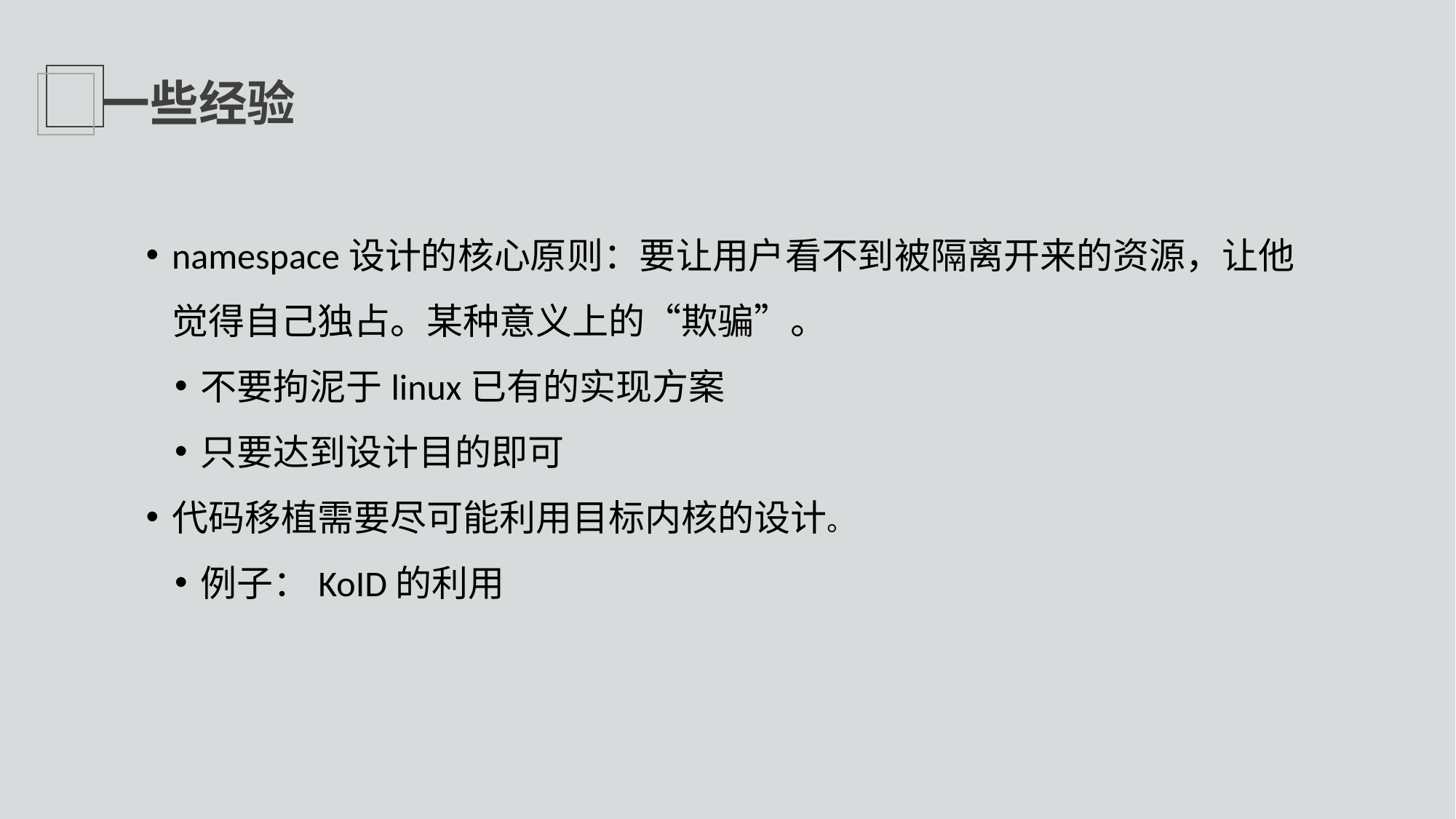

一些经验
namespace设计的核心原则：要让用户看不到被隔离开来的资源，让他觉得自己独占。某种意义上的“欺骗”。
不要拘泥于linux已有的实现方案
只要达到设计目的即可
代码移植需要尽可能利用目标内核的设计。
例子：KoID的利用